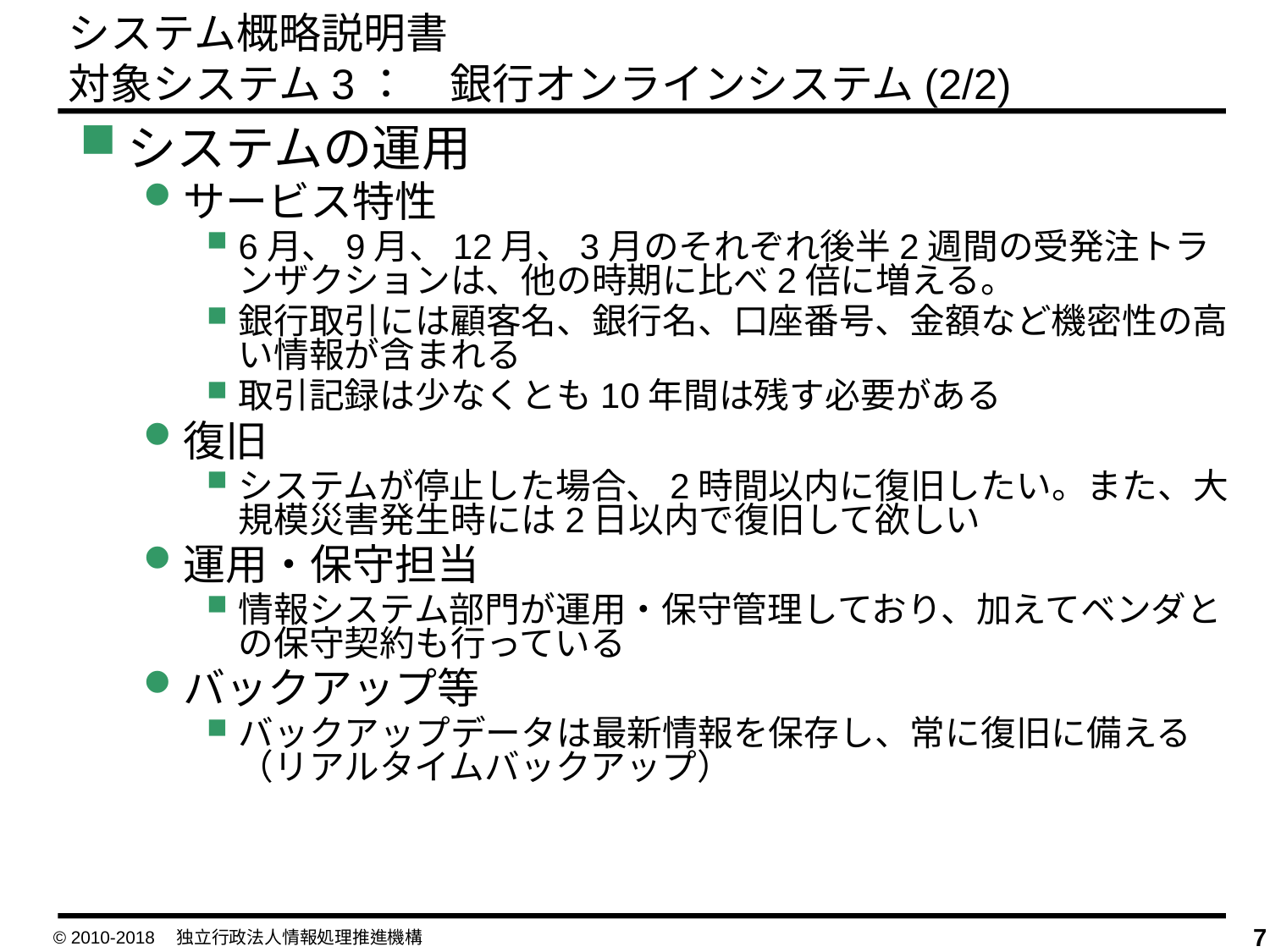

システム概略説明書
対象システム3：　銀行オンラインシステム(2/2)
システムの運用
サービス特性
6月、9月、12月、3月のそれぞれ後半2週間の受発注トランザクションは、他の時期に比べ2倍に増える。
銀行取引には顧客名、銀行名、口座番号、金額など機密性の高い情報が含まれる
取引記録は少なくとも10年間は残す必要がある
復旧
システムが停止した場合、2時間以内に復旧したい。また、大規模災害発生時には2日以内で復旧して欲しい
運用・保守担当
情報システム部門が運用・保守管理しており、加えてベンダとの保守契約も行っている
バックアップ等
バックアップデータは最新情報を保存し、常に復旧に備える
（リアルタイムバックアップ）

© 2010-2018　独立行政法人情報処理推進機構